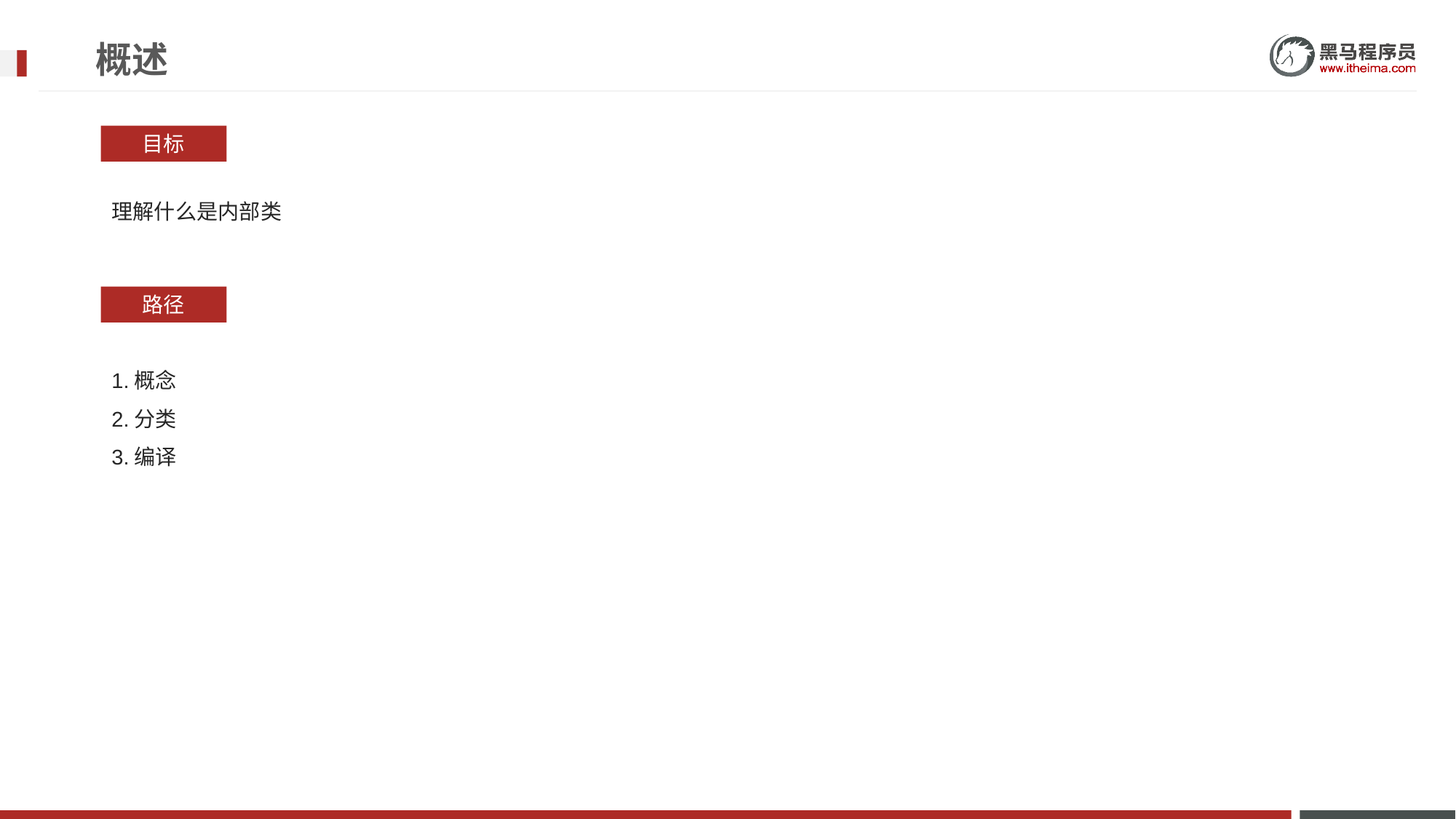

# 概述
目标
理解什么是内部类
路径
1.概念
2.分类
3.编译